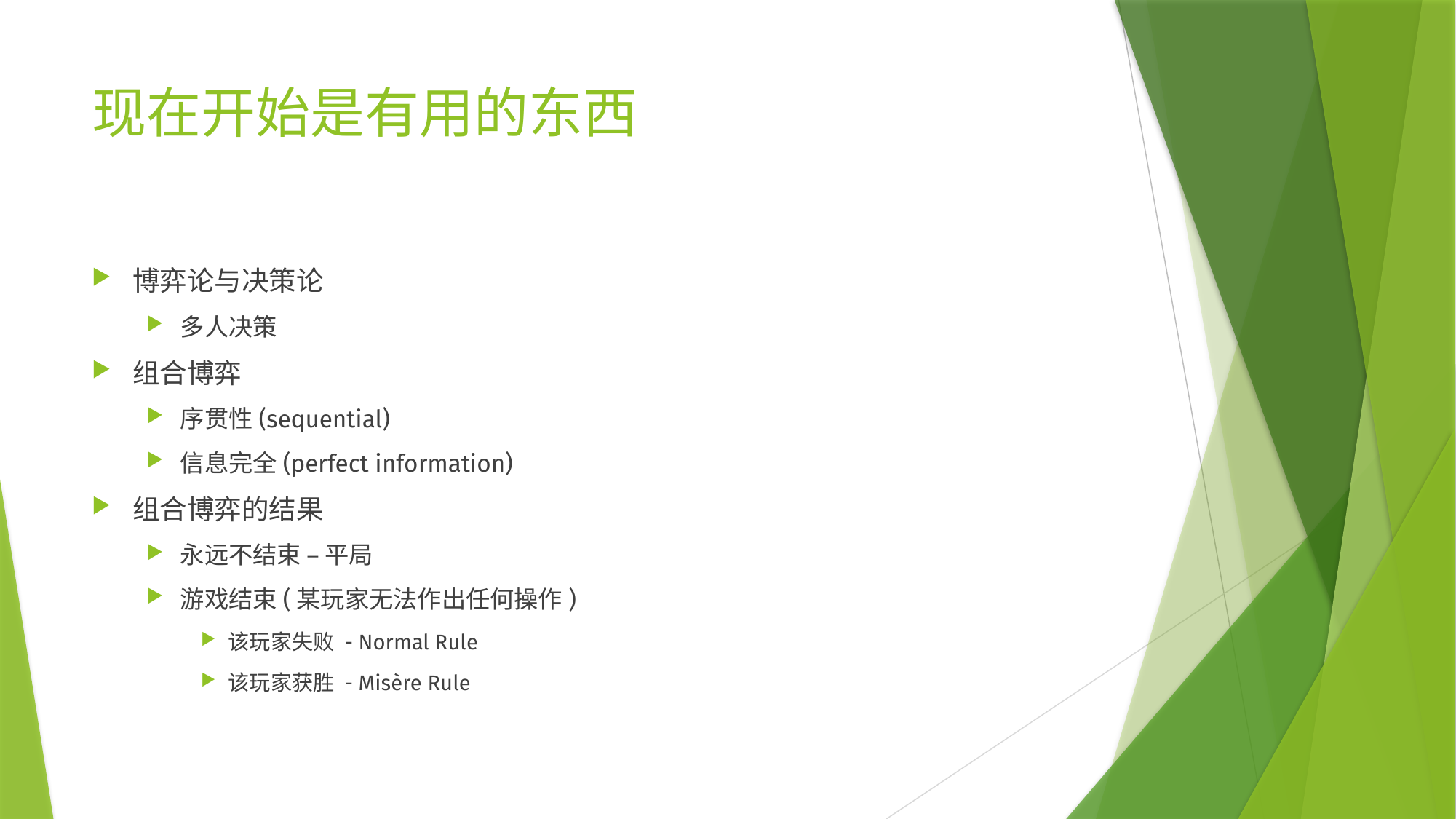

# 现在开始是有用的东西
博弈论与决策论
多人决策
组合博弈
序贯性(sequential)
信息完全(perfect information)
组合博弈的结果
永远不结束 – 平局
游戏结束(某玩家无法作出任何操作)
该玩家失败 - Normal Rule
该玩家获胜 - Misère Rule